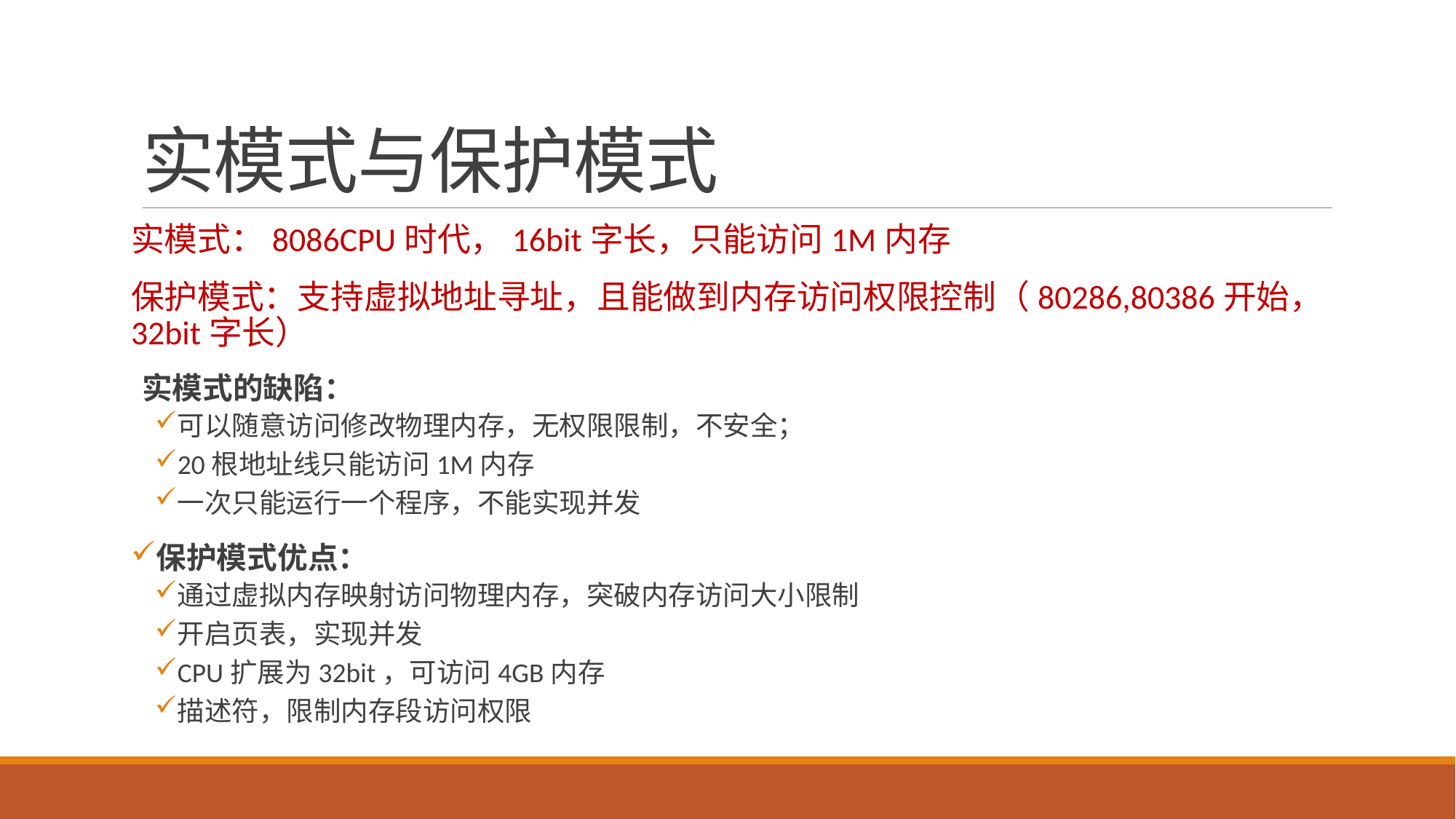

# 实模式与保护模式
实模式：8086CPU时代，16bit字长，只能访问1M内存
保护模式：支持虚拟地址寻址，且能做到内存访问权限控制（80286,80386开始，32bit字长）
实模式的缺陷：
可以随意访问修改物理内存，无权限限制，不安全；
20根地址线只能访问1M内存
一次只能运行一个程序，不能实现并发
保护模式优点：
通过虚拟内存映射访问物理内存，突破内存访问大小限制
开启页表，实现并发
CPU扩展为32bit，可访问4GB内存
描述符，限制内存段访问权限